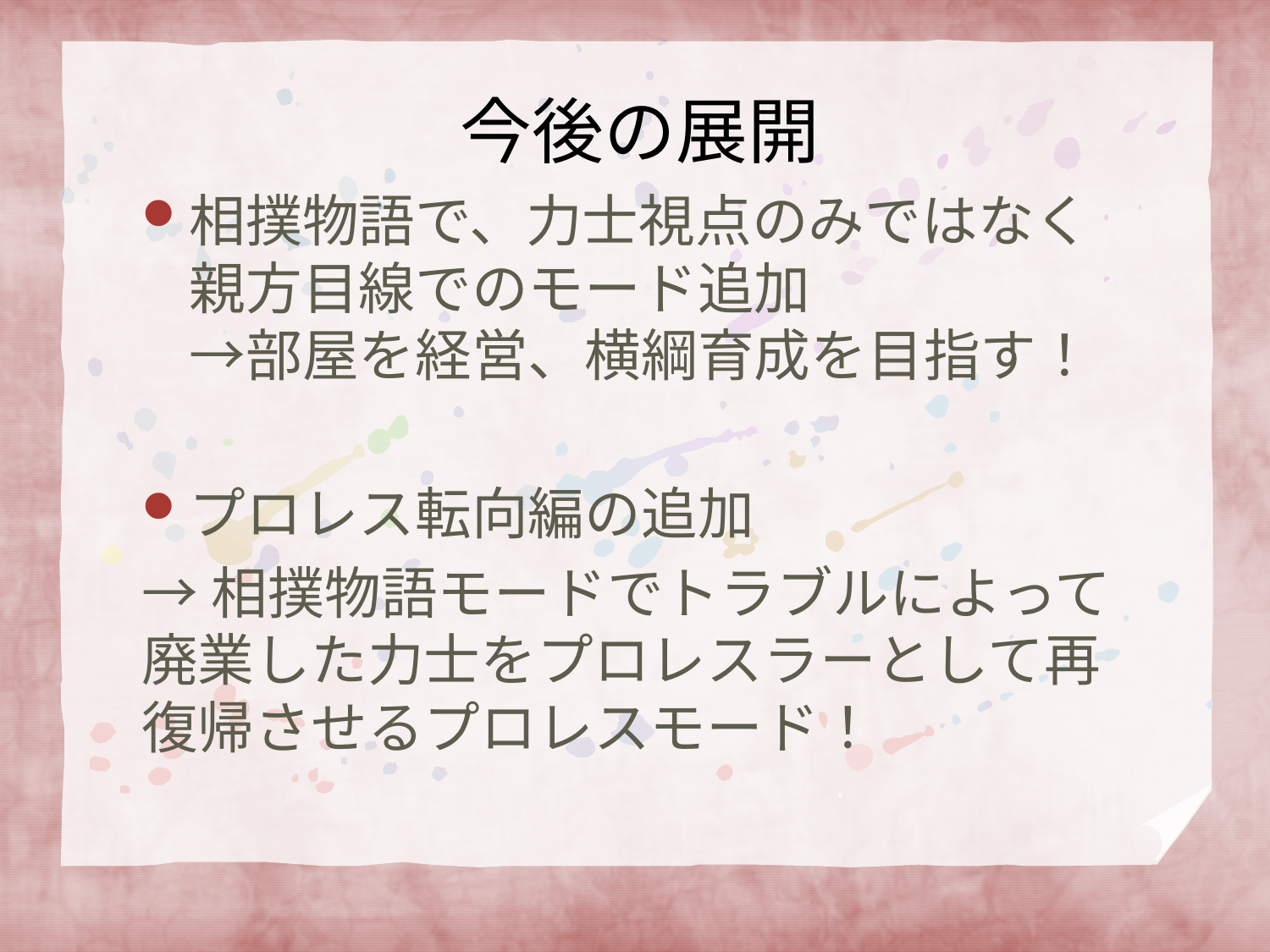

# 今後の展開
相撲物語で、力士視点のみではなく親方目線でのモード追加
→部屋を経営、横綱育成を目指す！

プロレス転向編の追加
→相撲物語モードでトラブルによって廃業した力士をプロレスラーとして再復帰させるプロレスモード！